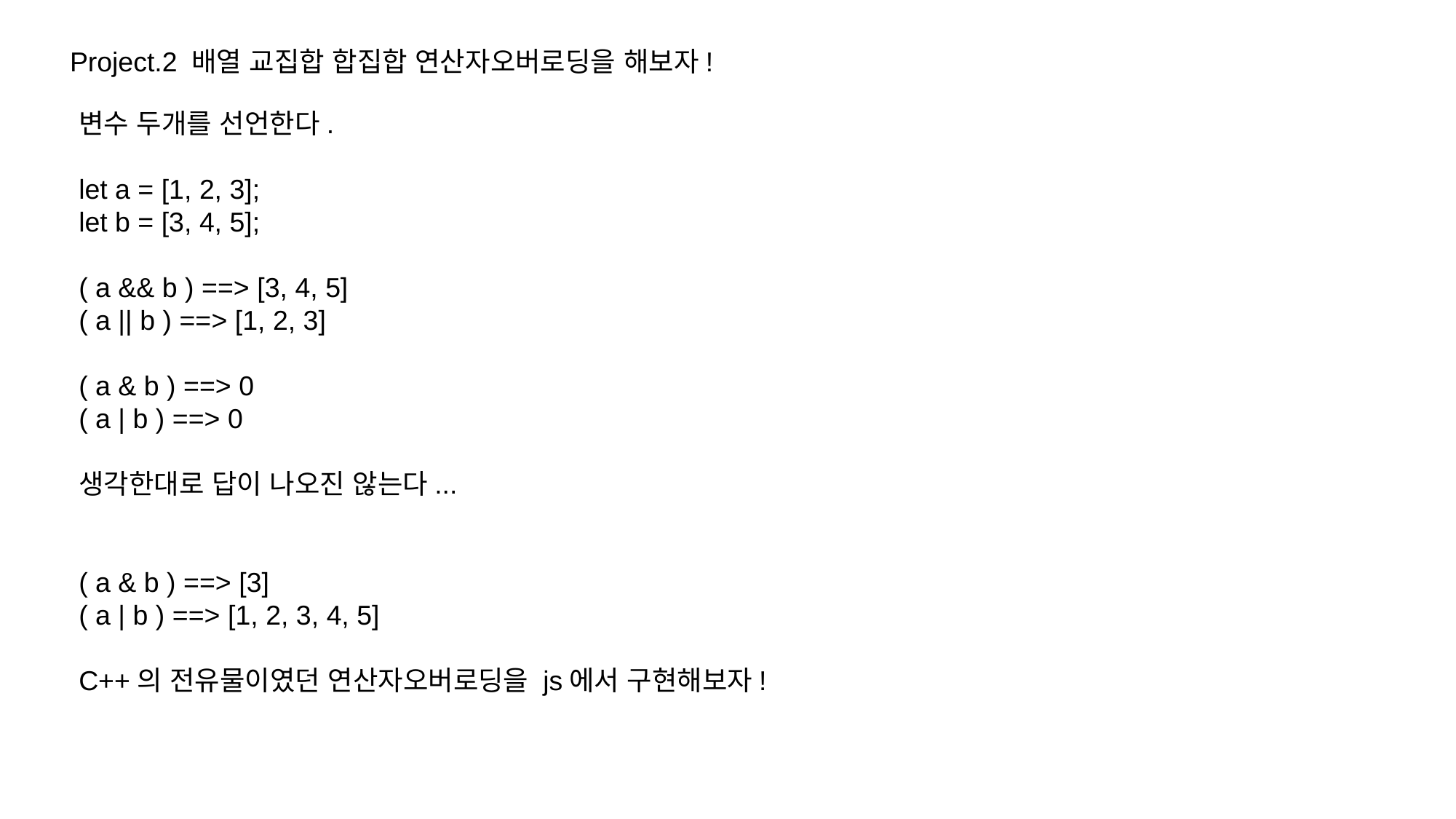

Project.2 배열 교집합 합집합 연산자오버로딩을 해보자!
변수 두개를 선언한다.

let a = [1, 2, 3];
let b = [3, 4, 5];

( a && b ) ==> [3, 4, 5]
( a || b ) ==> [1, 2, 3]

( a & b ) ==> 0
( a | b ) ==> 0

생각한대로 답이 나오진 않는다...

( a & b ) ==> [3]
( a | b ) ==> [1, 2, 3, 4, 5]

C++의 전유물이였던 연산자오버로딩을 js에서 구현해보자!